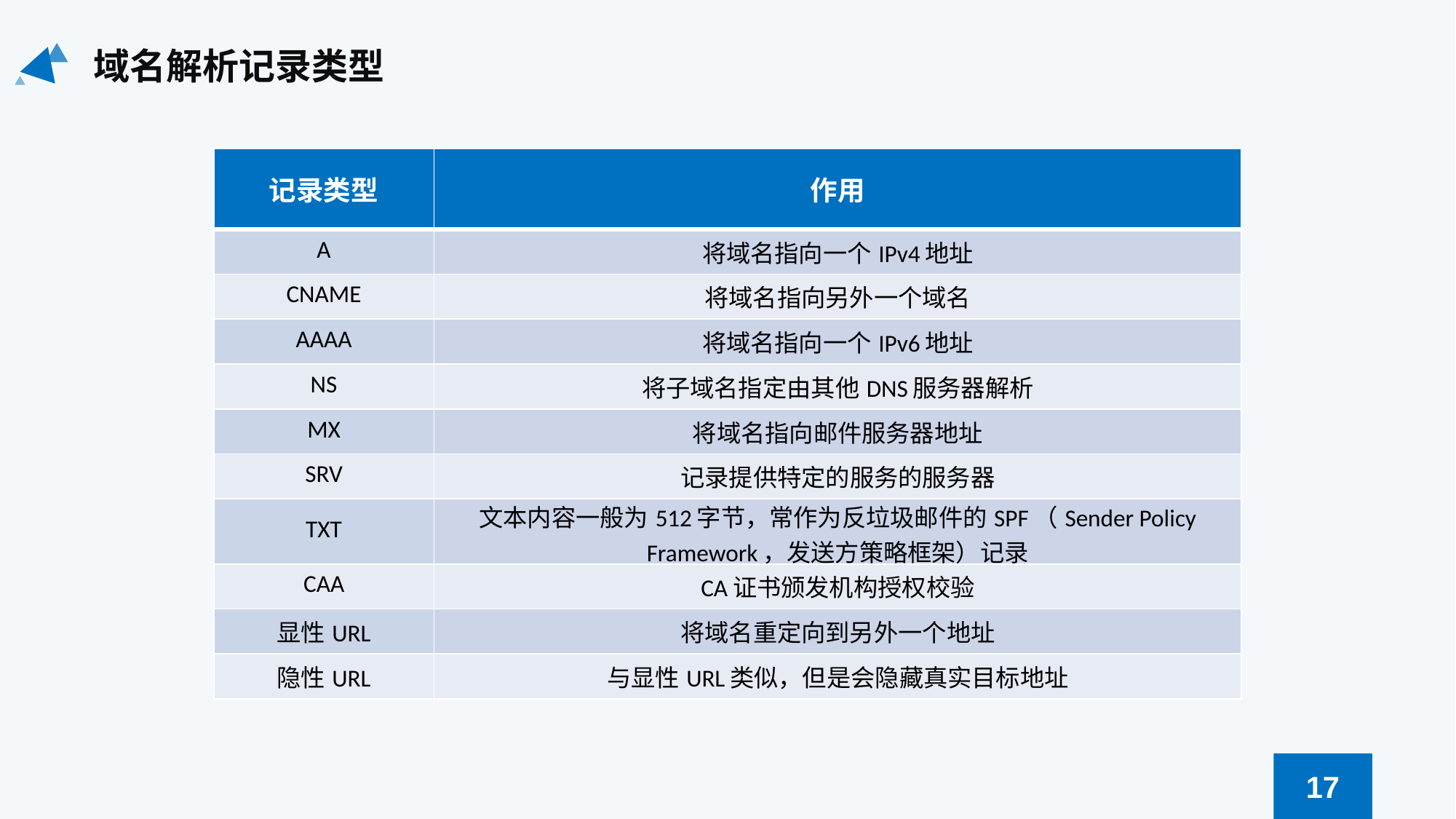

域名解析记录类型

| 记录类型 | 作用 |
| --- | --- |
| A | 将域名指向一个IPv4地址 |
| CNAME | 将域名指向另外一个域名 |
| AAAA | 将域名指向一个IPv6地址 |
| NS | 将子域名指定由其他DNS服务器解析 |
| MX | 将域名指向邮件服务器地址 |
| SRV | 记录提供特定的服务的服务器 |
| TXT | 文本内容一般为512字节，常作为反垃圾邮件的SPF（Sender Policy Framework，发送方策略框架）记录 |
| CAA | CA证书颁发机构授权校验 |
| 显性URL | 将域名重定向到另外一个地址 |
| 隐性URL | 与显性URL类似，但是会隐藏真实目标地址 |

17